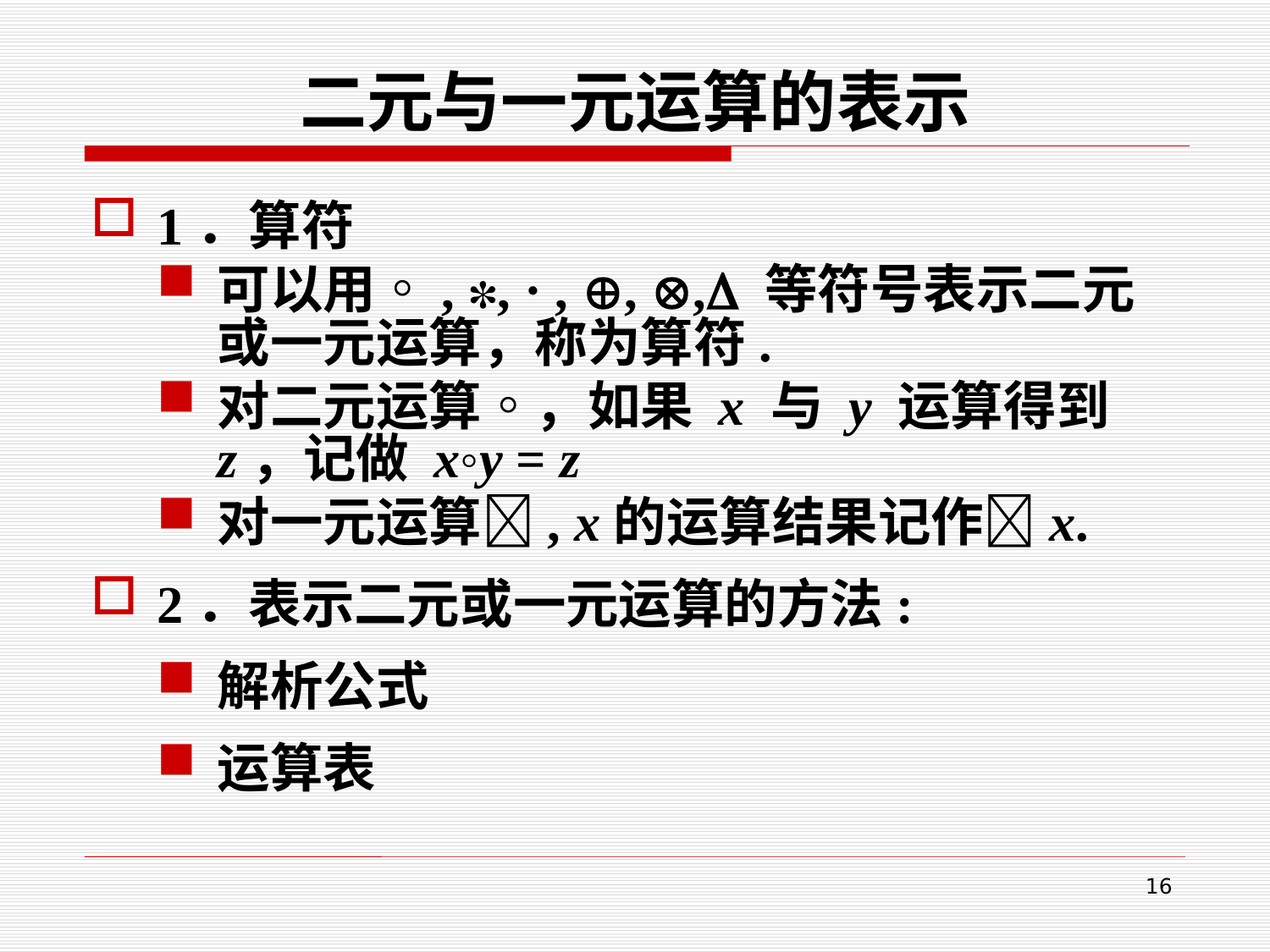

# 二元与一元运算的表示
1．算符
可以用◦, ∗, · , ⊕, ⊗,Δ 等符号表示二元或一元运算，称为算符.
对二元运算◦，如果 x 与 y 运算得到 z，记做 x◦y = z
对一元运算Δ, x的运算结果记作Δx.
2．表示二元或一元运算的方法:
解析公式
运算表

16